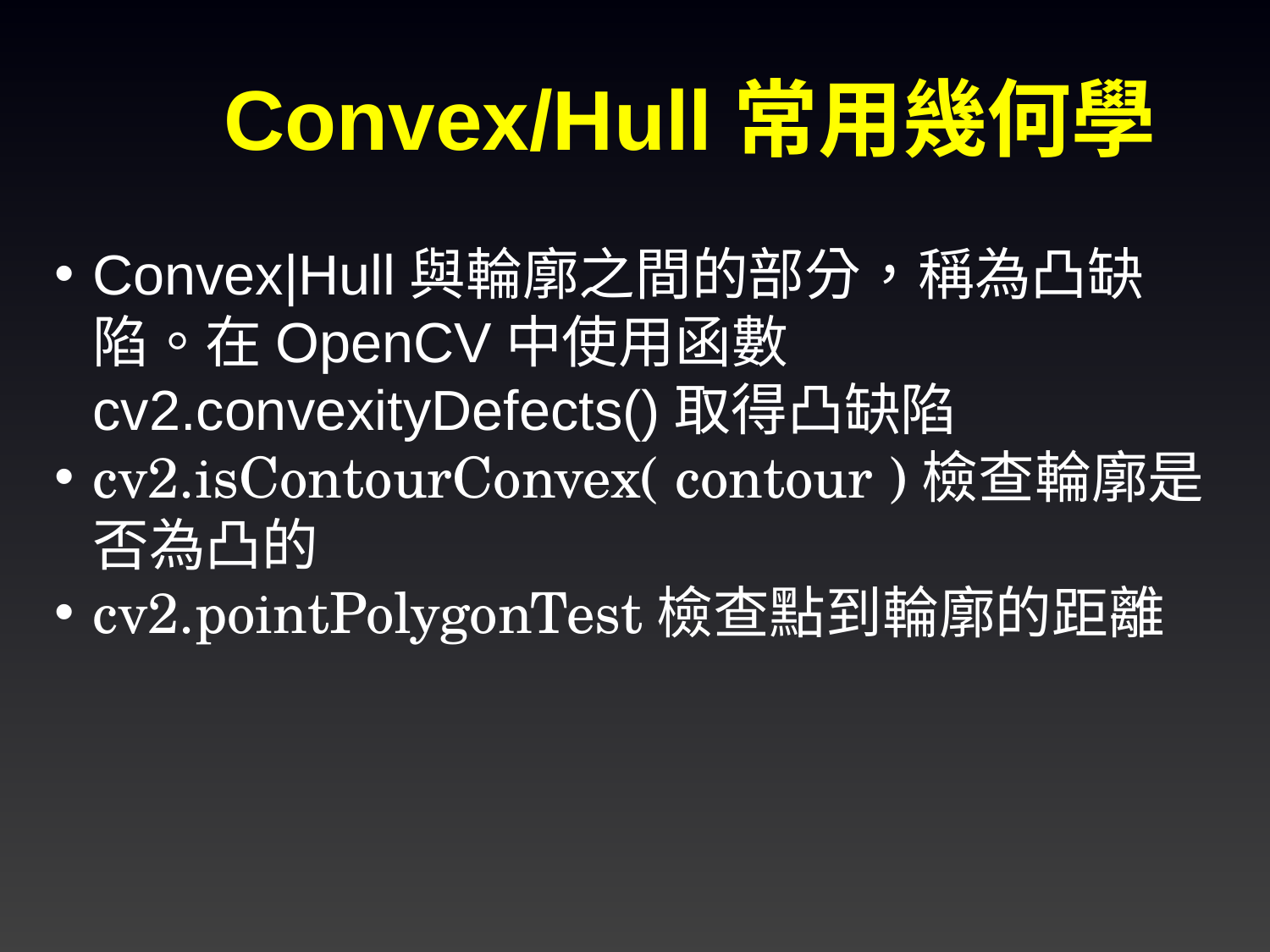

Convex/Hull常用幾何學
Convex|Hull與輪廓之間的部分，稱為凸缺陷。在OpenCV中使用函數cv2.convexityDefects()取得凸缺陷
cv2.isContourConvex( contour )檢查輪廓是否為凸的
cv2.pointPolygonTest檢查點到輪廓的距離